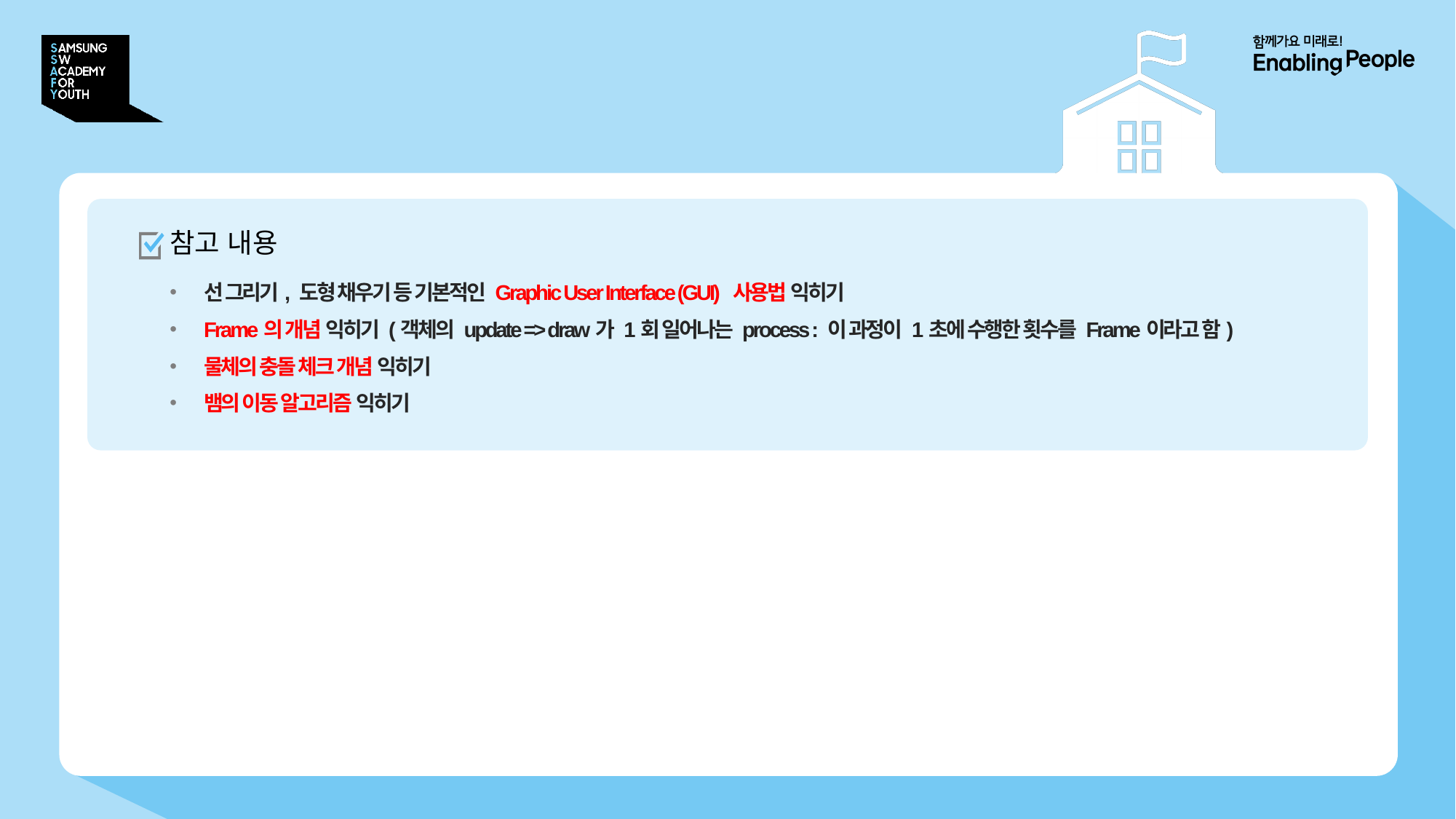

# 필요 학습

참고 내용
선 그리기, 도형 채우기 등 기본적인 Graphic User Interface (GUI)  사용법 익히기
Frame의 개념 익히기 (객체의 update => draw가 1회 일어나는 process : 이 과정이 1초에 수행한 횟수를 Frame이라고 함)
물체의 충돌 체크 개념 익히기
뱀의 이동 알고리즘 익히기